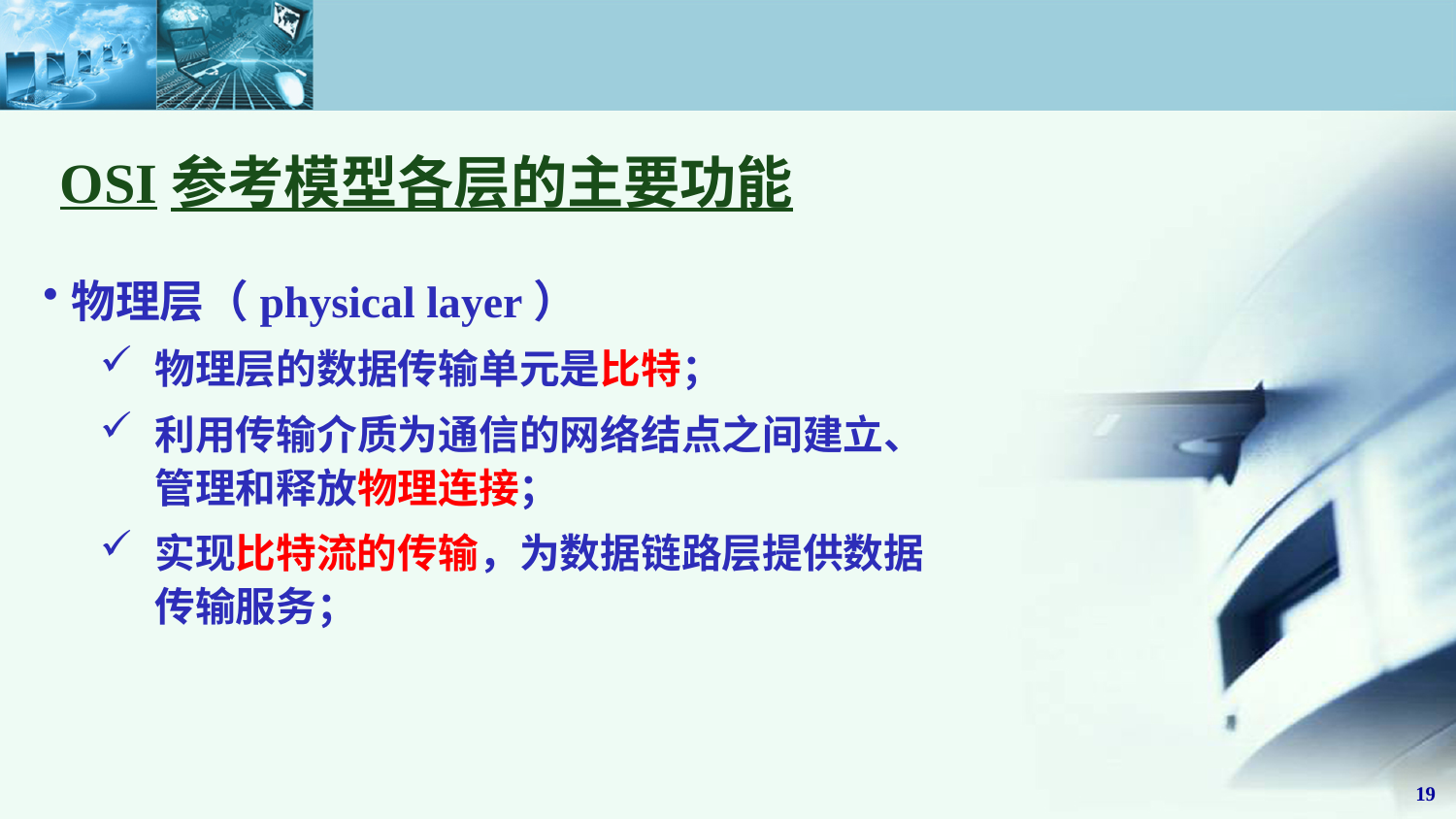

OSI参考模型各层的主要功能
物理层（physical layer）
物理层的数据传输单元是比特；
利用传输介质为通信的网络结点之间建立、管理和释放物理连接；
实现比特流的传输，为数据链路层提供数据传输服务；
19